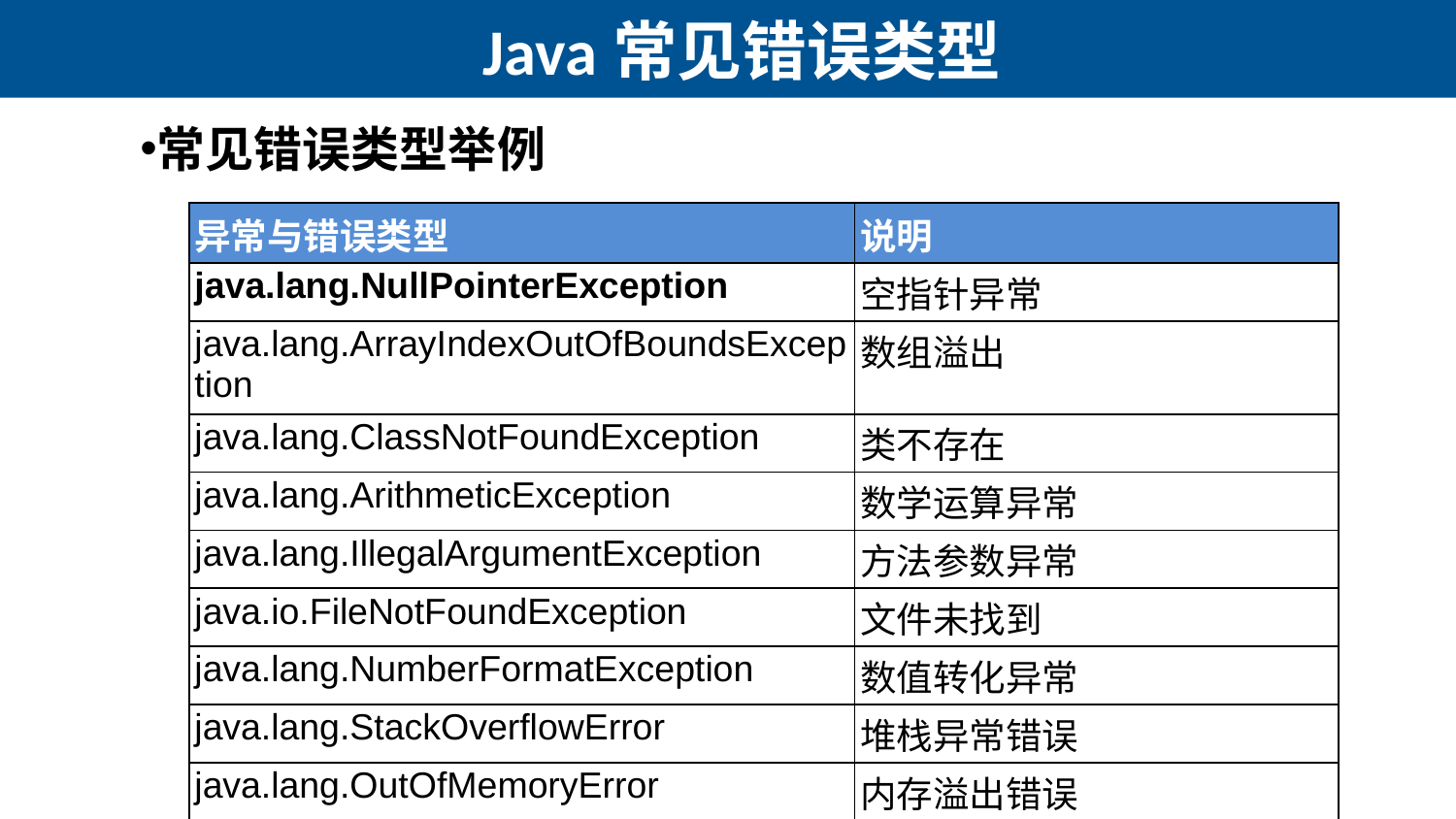

# Java常见错误类型
常见错误类型举例

| 异常与错误类型 | 说明 |
| --- | --- |
| java.lang.NullPointerException | 空指针异常 |
| java.lang.ArrayIndexOutOfBoundsException | 数组溢出 |
| java.lang.ClassNotFoundException | 类不存在 |
| java.lang.ArithmeticException | 数学运算异常 |
| java.lang.IllegalArgumentException | 方法参数异常 |
| java.io.FileNotFoundException | 文件未找到 |
| java.lang.NumberFormatException | 数值转化异常 |
| java.lang.StackOverflowError | 堆栈异常错误 |
| java.lang.OutOfMemoryError | 内存溢出错误 |